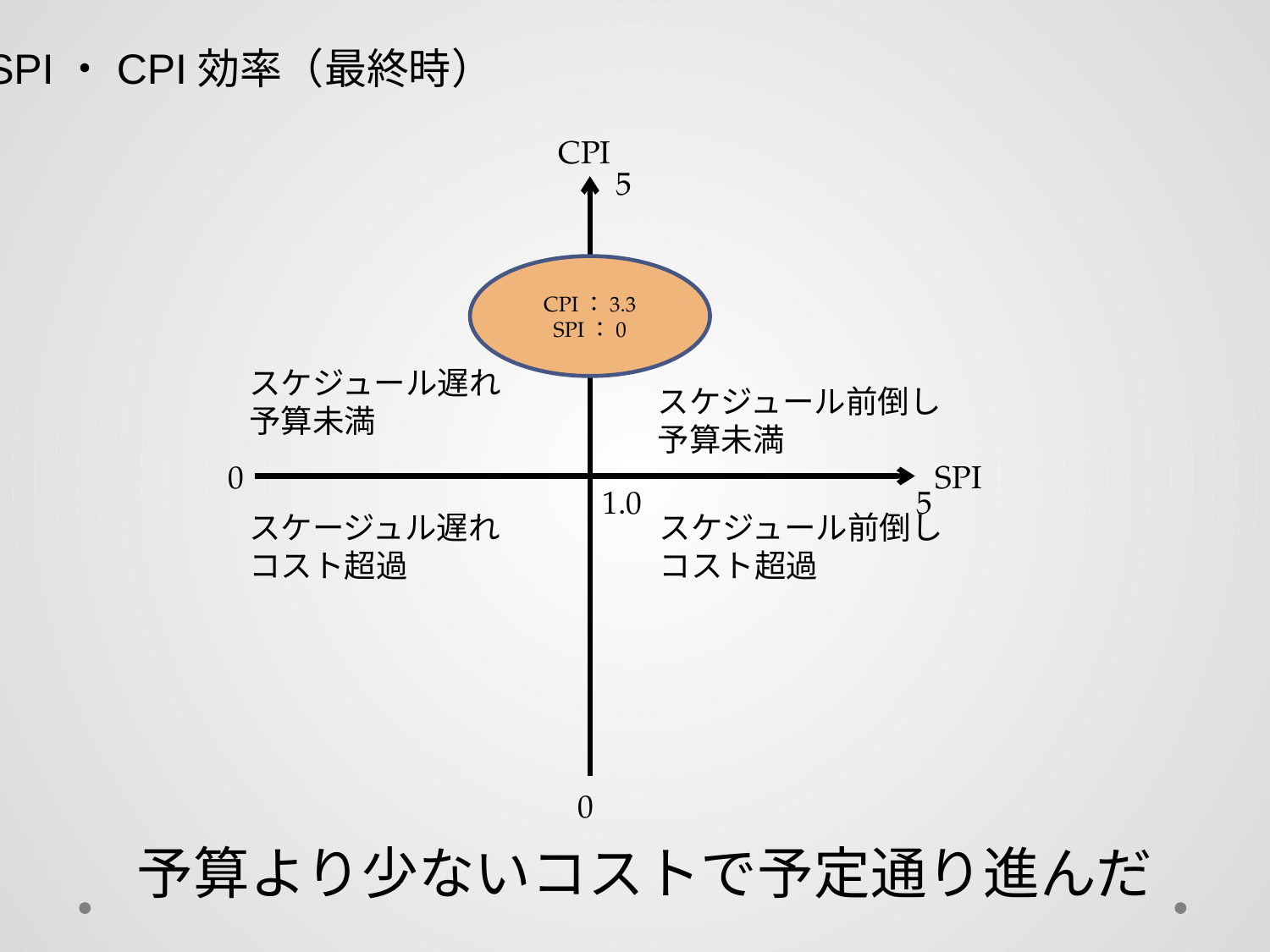

SPI・CPI効率（最終時）
CPI
5
CPI：3.3
SPI：0
スケジュール遅れ
予算未満
スケジュール前倒し
予算未満
0
SPI
1.0
5
スケジュール前倒し
コスト超過
スケージュル遅れ
コスト超過
0
予算より少ないコストで予定通り進んだ